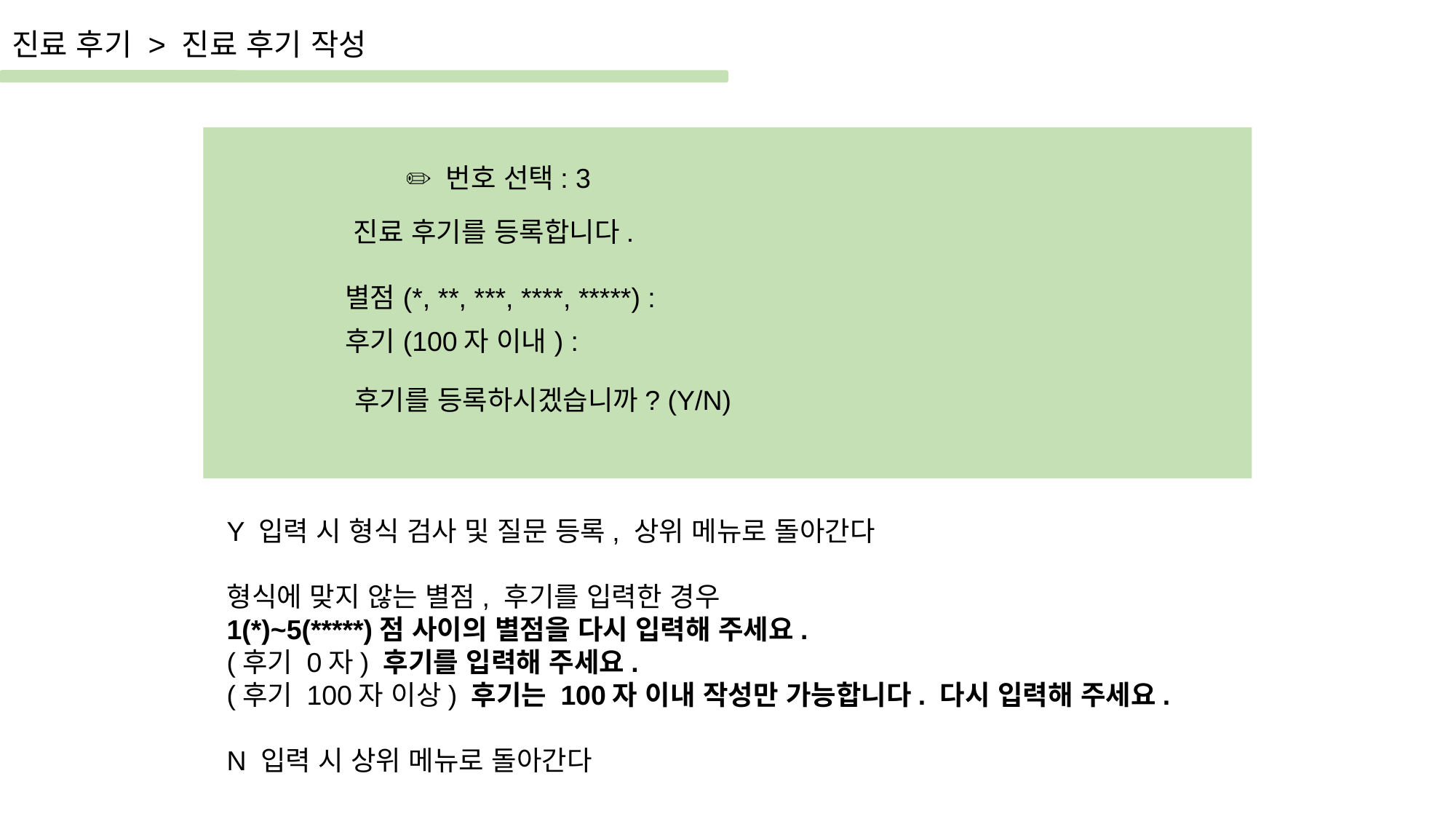

진료 후기 > 진료 후기 작성

✏ 번호 선택: 3
진료 후기를 등록합니다.
| 별점(\*, \*\*, \*\*\*, \*\*\*\*, \*\*\*\*\*) : |
| --- |
| 후기(100자 이내) : |
후기를 등록하시겠습니까? (Y/N)
Y 입력 시 형식 검사 및 질문 등록, 상위 메뉴로 돌아간다

형식에 맞지 않는 별점, 후기를 입력한 경우
1(*)~5(*****)점 사이의 별점을 다시 입력해 주세요.
(후기 0자) 후기를 입력해 주세요.
(후기 100자 이상) 후기는 100자 이내 작성만 가능합니다. 다시 입력해 주세요.

N 입력 시 상위 메뉴로 돌아간다